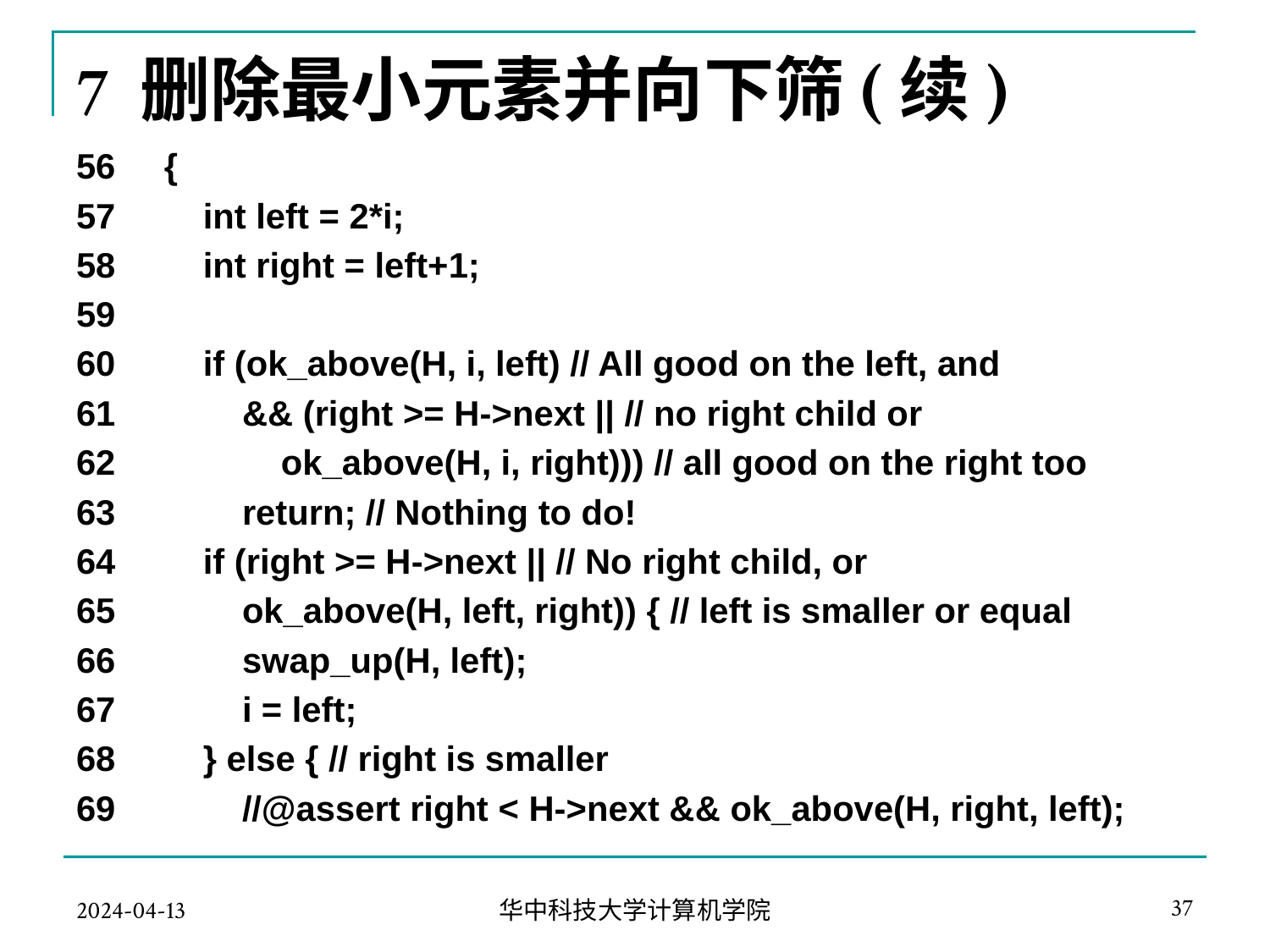

# 7 删除最小元素并向下筛(续)
56     {
57         int left = 2*i;
58         int right = left+1;
59
60         if (ok_above(H, i, left) // All good on the left, and
61             && (right >= H->next || // no right child or
62                 ok_above(H, i, right))) // all good on the right too
63             return; // Nothing to do!
64         if (right >= H->next || // No right child, or
65             ok_above(H, left, right)) { // left is smaller or equal
66             swap_up(H, left);
67             i = left;
68         } else { // right is smaller
69             //@assert right < H->next && ok_above(H, right, left);
2024-04-13
37
华中科技大学计算机学院